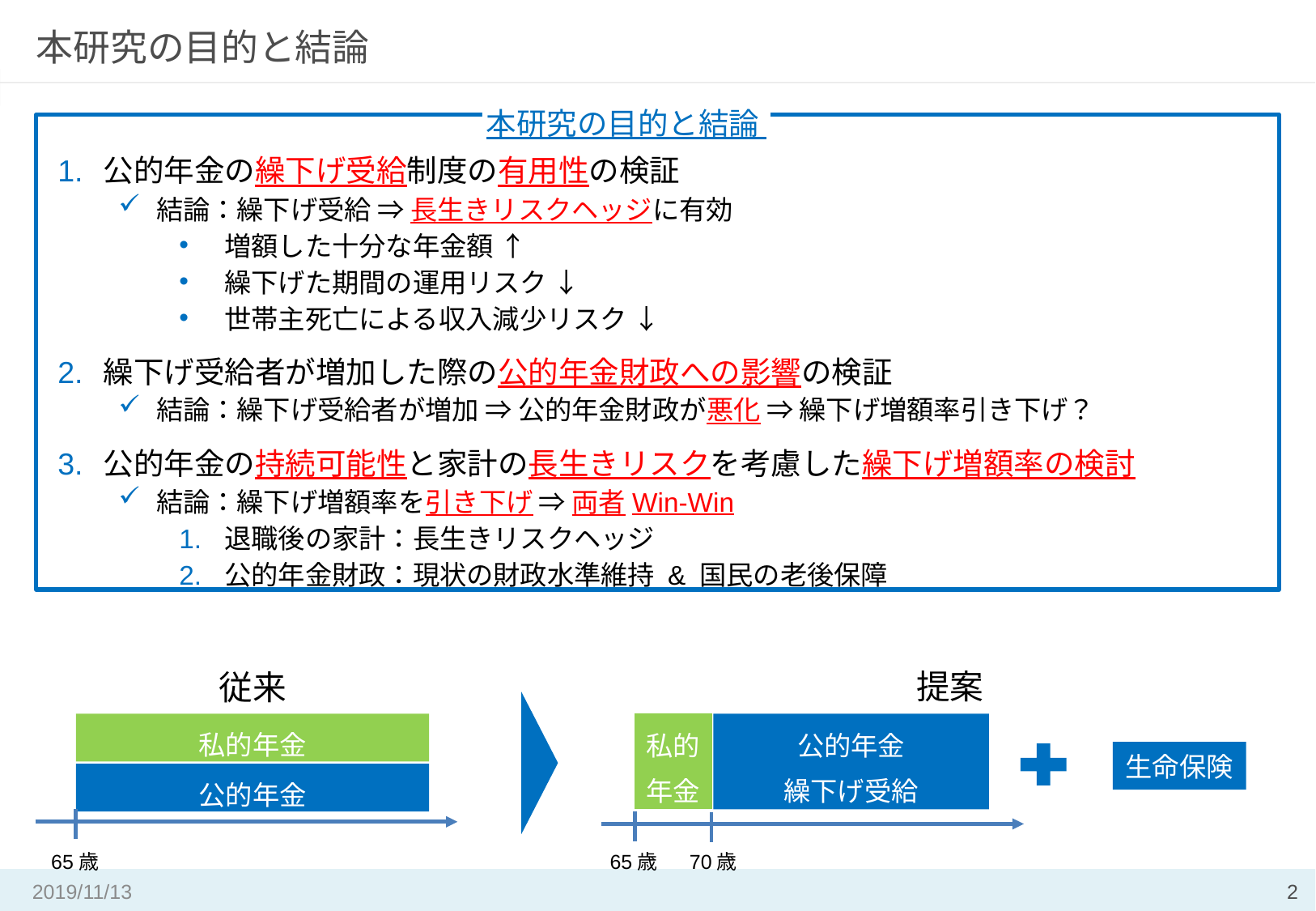

# 本研究の目的と結論
本研究の目的と結論

公的年金の繰下げ受給制度の有用性の検証
結論：繰下げ受給 ⇒ 長生きリスクヘッジに有効
増額した十分な年金額 ↑
繰下げた期間の運用リスク ↓
世帯主死亡による収入減少リスク ↓
繰下げ受給者が増加した際の公的年金財政への影響の検証
結論：繰下げ受給者が増加 ⇒ 公的年金財政が悪化 ⇒ 繰下げ増額率引き下げ？
公的年金の持続可能性と家計の長生きリスクを考慮した繰下げ増額率の検討
結論：繰下げ増額率を引き下げ ⇒ 両者Win-Win
退職後の家計：長生きリスクヘッジ
公的年金財政：現状の財政水準維持 & 国民の老後保障
提案
私的年金
公的年金
繰下げ受給
70歳
65歳

生命保険
従来
私的年金
公的年金
65歳

2019/11/13
2